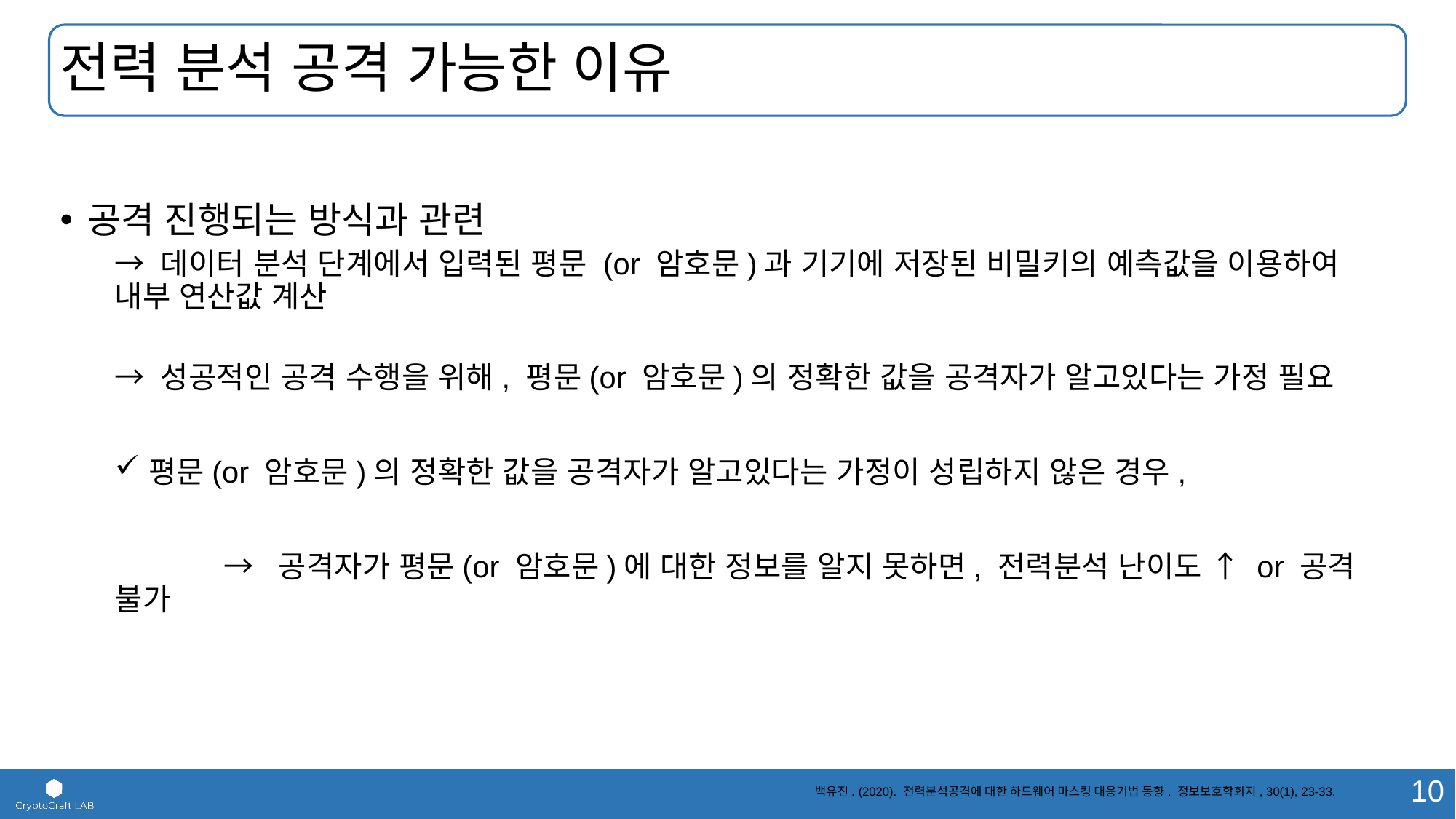

# 전력 분석 공격 가능한 이유

공격 진행되는 방식과 관련
→ 데이터 분석 단계에서 입력된 평문 (or 암호문)과 기기에 저장된 비밀키의 예측값을 이용하여 내부 연산값 계산

→ 성공적인 공격 수행을 위해, 평문(or 암호문)의 정확한 값을 공격자가 알고있다는 가정 필요

평문(or 암호문)의 정확한 값을 공격자가 알고있다는 가정이 성립하지 않은 경우,

	→  공격자가 평문(or 암호문)에 대한 정보를 알지 못하면, 전력분석 난이도 ↑ or 공격 불가

백유진. (2020). 전력분석공격에 대한 하드웨어 마스킹 대응기법 동향. 정보보호학회지, 30(1), 23-33.